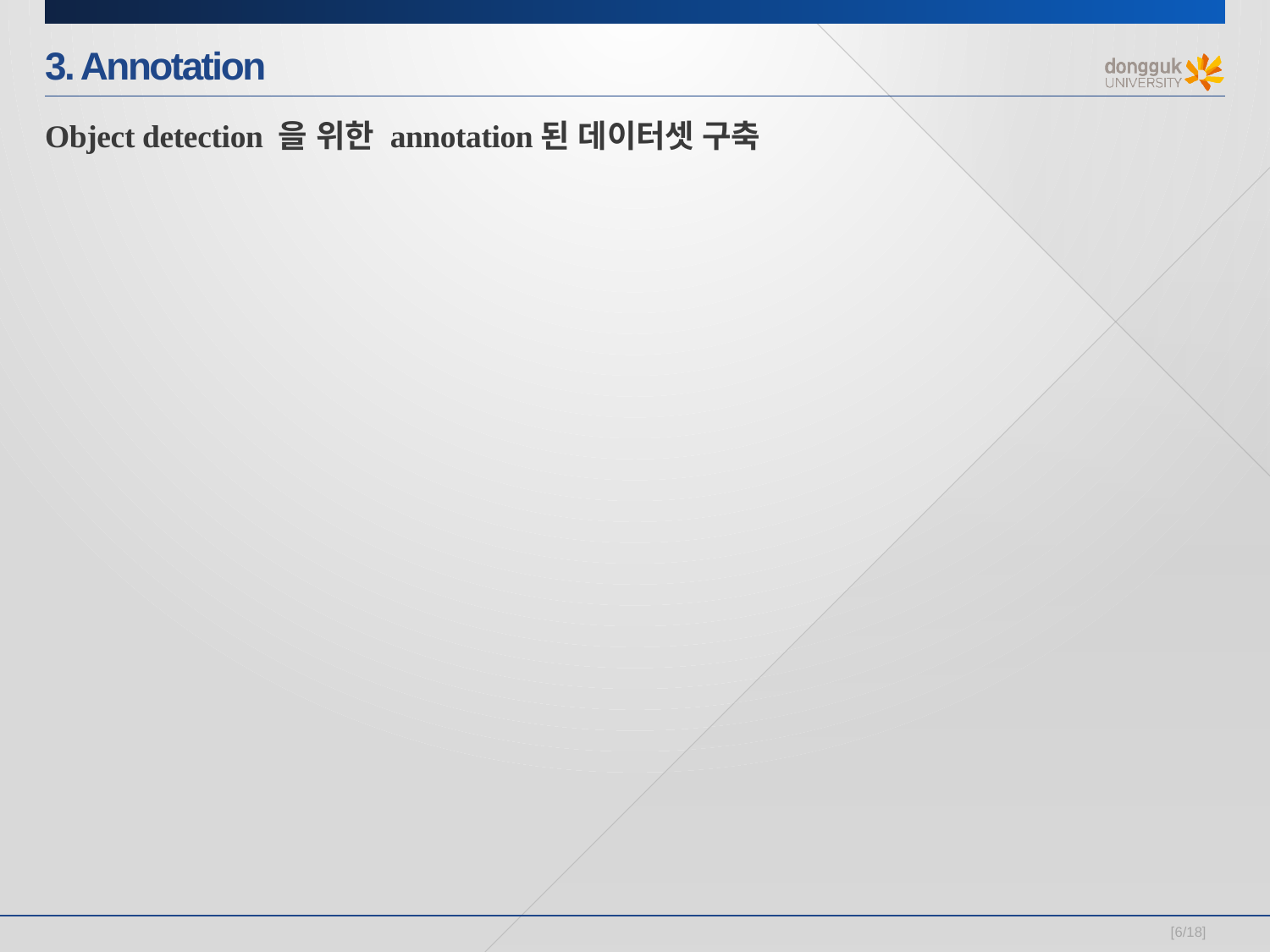

# 3. Annotation
Object detection 을 위한 annotation된 데이터셋 구축

[6/18]